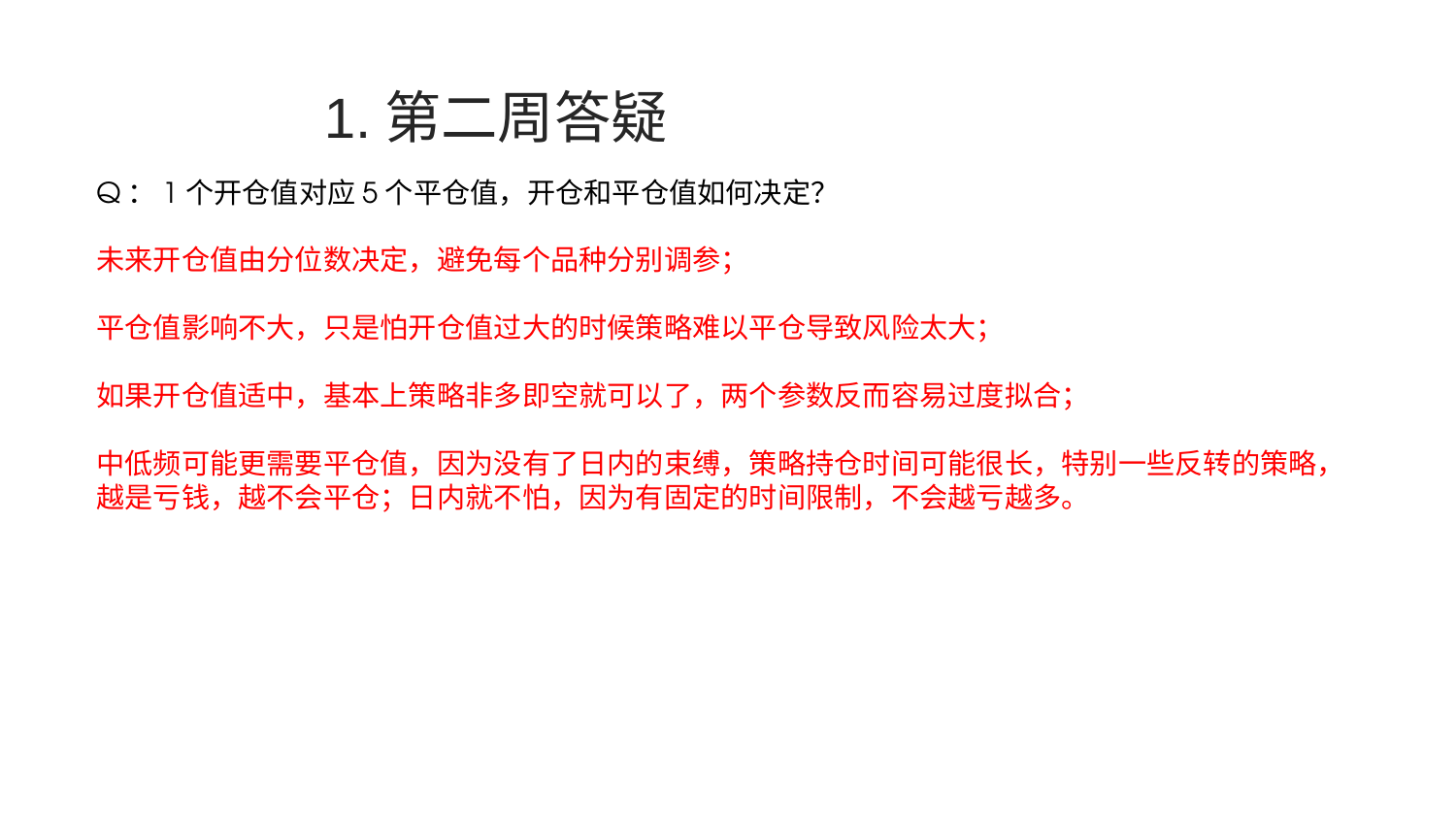

1.第二周答疑
Q：1个开仓值对应5个平仓值，开仓和平仓值如何决定？

未来开仓值由分位数决定，避免每个品种分别调参；

平仓值影响不大，只是怕开仓值过大的时候策略难以平仓导致风险太大；

如果开仓值适中，基本上策略非多即空就可以了，两个参数反而容易过度拟合；

中低频可能更需要平仓值，因为没有了日内的束缚，策略持仓时间可能很长，特别一些反转的策略，越是亏钱，越不会平仓；日内就不怕，因为有固定的时间限制，不会越亏越多。